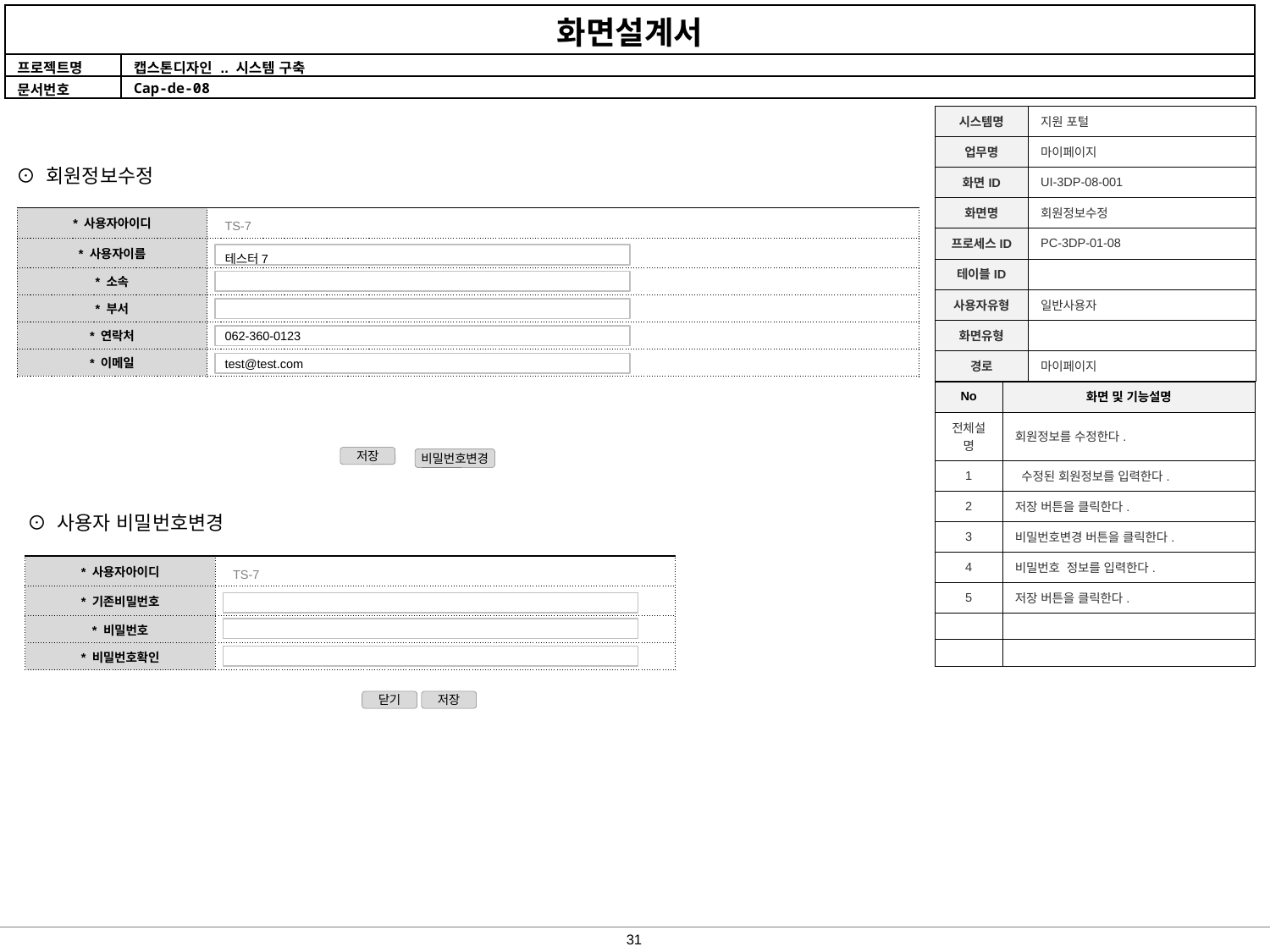

| 시스템명 | 지원 포털 |
| --- | --- |
| 업무명 | 마이페이지 |
| 화면ID | UI-3DP-08-001 |
| 화면명 | 회원정보수정 |
| 프로세스ID | PC-3DP-01-08 |
| 테이블ID |  |
| 사용자유형 | 일반사용자 |
| 화면유형 |  |
| 경로 | 마이페이지 |
⊙ 회원정보수정
| \* 사용자아이디 |  |
| --- | --- |
| \* 사용자이름 |  |
| \* 소속 |  |
| \* 부서 |  |
| \* 연락처 |  |
| \* 이메일 |  |
TS-7
테스터7

062-360-0123
test@test.com
| No | 화면 및 기능설명 |
| --- | --- |
| 전체설명 | 회원정보를 수정한다. |
| 1 | 수정된 회원정보를 입력한다. |
| 2 | 저장 버튼을 클릭한다. |
| 3 | 비밀번호변경 버튼을 클릭한다. |
| 4 | 비밀번호 정보를 입력한다. |
| 5 | 저장 버튼을 클릭한다. |
|  |  |
|  |  |
저장
비밀번호변경
⊙ 사용자 비밀번호변경
| \* 사용자아이디 |  |
| --- | --- |
| \* 기존비밀번호 |  |
| \* 비밀번호 |  |
| \* 비밀번호확인 |  |
TS-7

닫기
저장